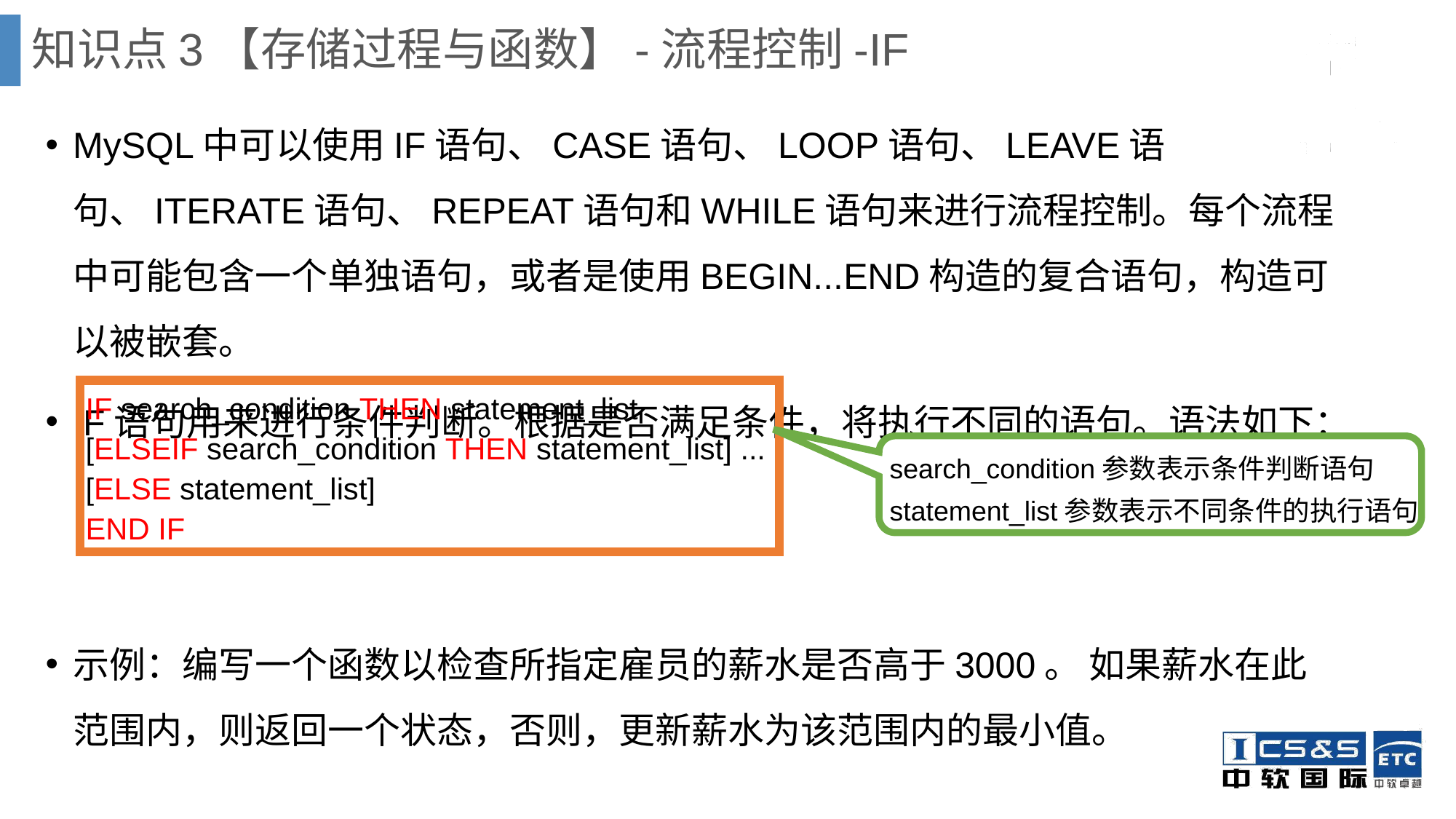

知识点3【存储过程与函数】-流程控制-IF
MySQL中可以使用IF语句、CASE语句、LOOP语句、LEAVE语句、ITERATE语句、REPEAT语句和WHILE语句来进行流程控制。每个流程中可能包含一个单独语句，或者是使用BEGIN...END构造的复合语句，构造可以被嵌套。
IF语句用来进行条件判断。根据是否满足条件，将执行不同的语句。语法如下：

示例：编写一个函数以检查所指定雇员的薪水是否高于3000。 如果薪水在此范围内，则返回一个状态，否则，更新薪水为该范围内的最小值。

IF search_condition THEN statement_list
[ELSEIF search_condition THEN statement_list] ...
[ELSE statement_list]
END IF

search_condition参数表示条件判断语句
statement_list参数表示不同条件的执行语句